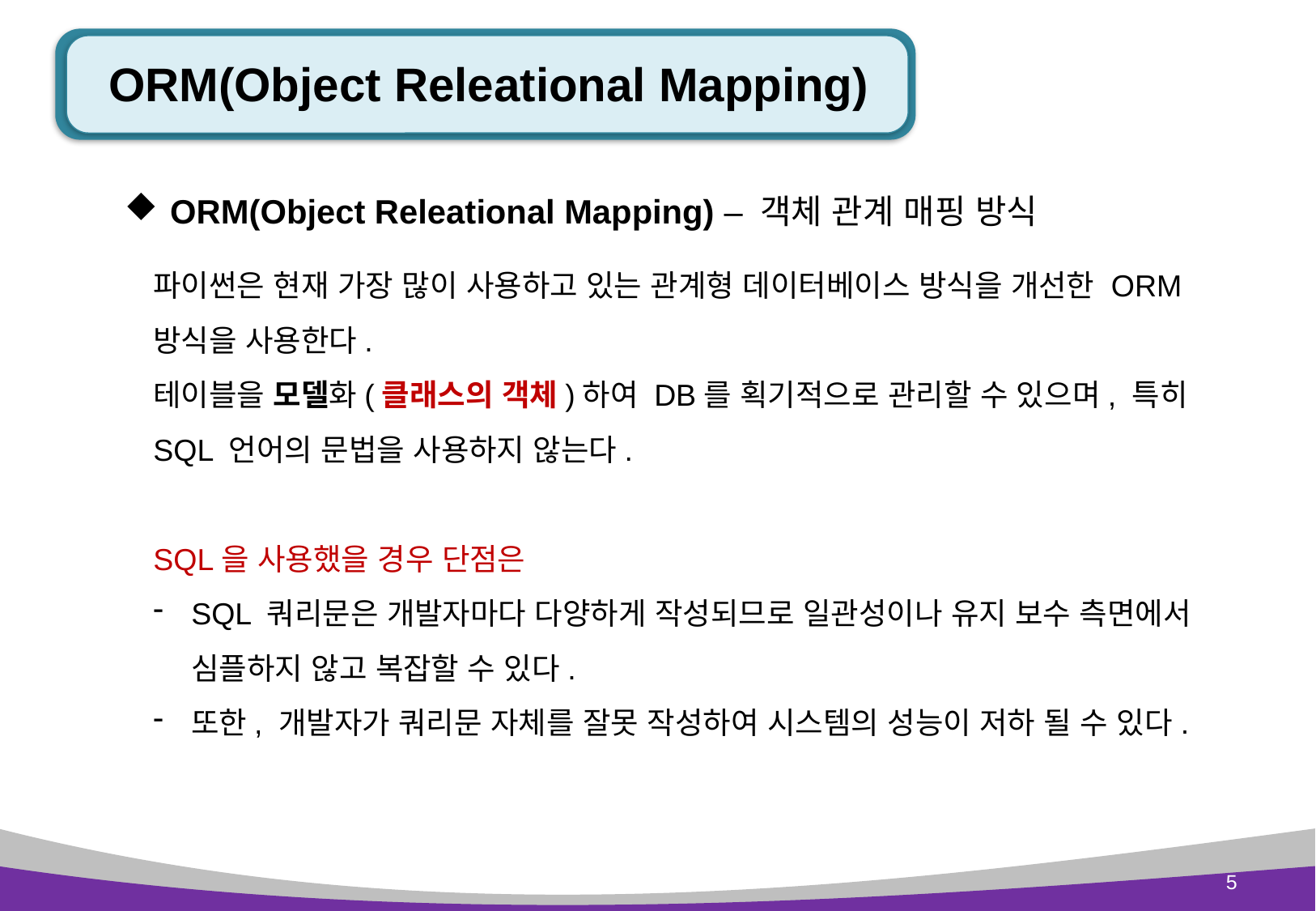

# ORM(Object Releational Mapping)
ORM(Object Releational Mapping) – 객체 관계 매핑 방식

파이썬은 현재 가장 많이 사용하고 있는 관계형 데이터베이스 방식을 개선한 ORM 방식을 사용한다.
테이블을 모델화(클래스의 객체)하여 DB를 획기적으로 관리할 수 있으며, 특히 SQL 언어의 문법을 사용하지 않는다.

SQL을 사용했을 경우 단점은
SQL 쿼리문은 개발자마다 다양하게 작성되므로 일관성이나 유지 보수 측면에서 심플하지 않고 복잡할 수 있다.
또한, 개발자가 쿼리문 자체를 잘못 작성하여 시스템의 성능이 저하 될 수 있다.
5